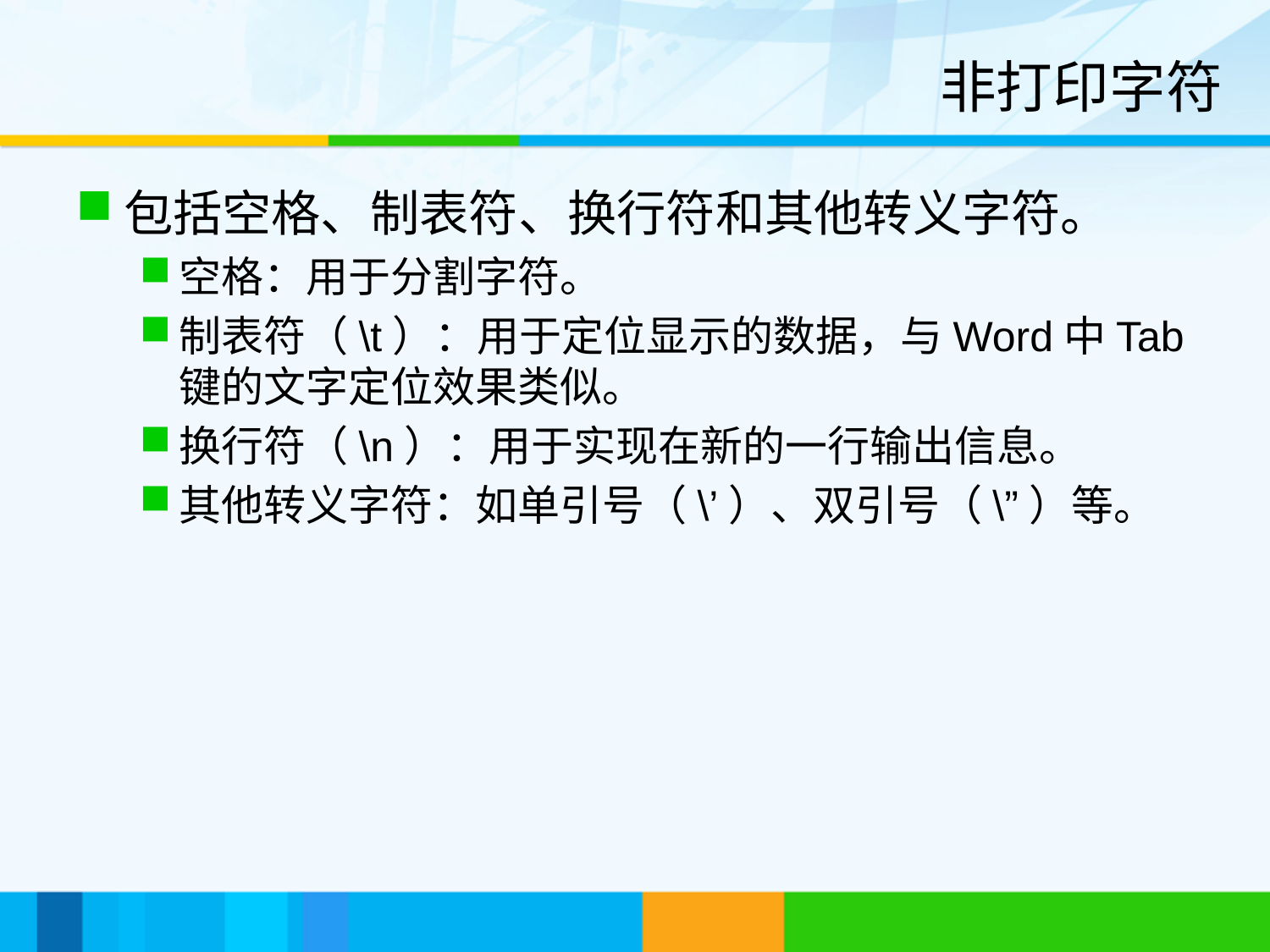

非打印字符
包括空格、制表符、换行符和其他转义字符。
空格：用于分割字符。
制表符（\t）：用于定位显示的数据，与Word中Tab键的文字定位效果类似。
换行符（\n）：用于实现在新的一行输出信息。
其他转义字符：如单引号（\’）、双引号（\”）等。